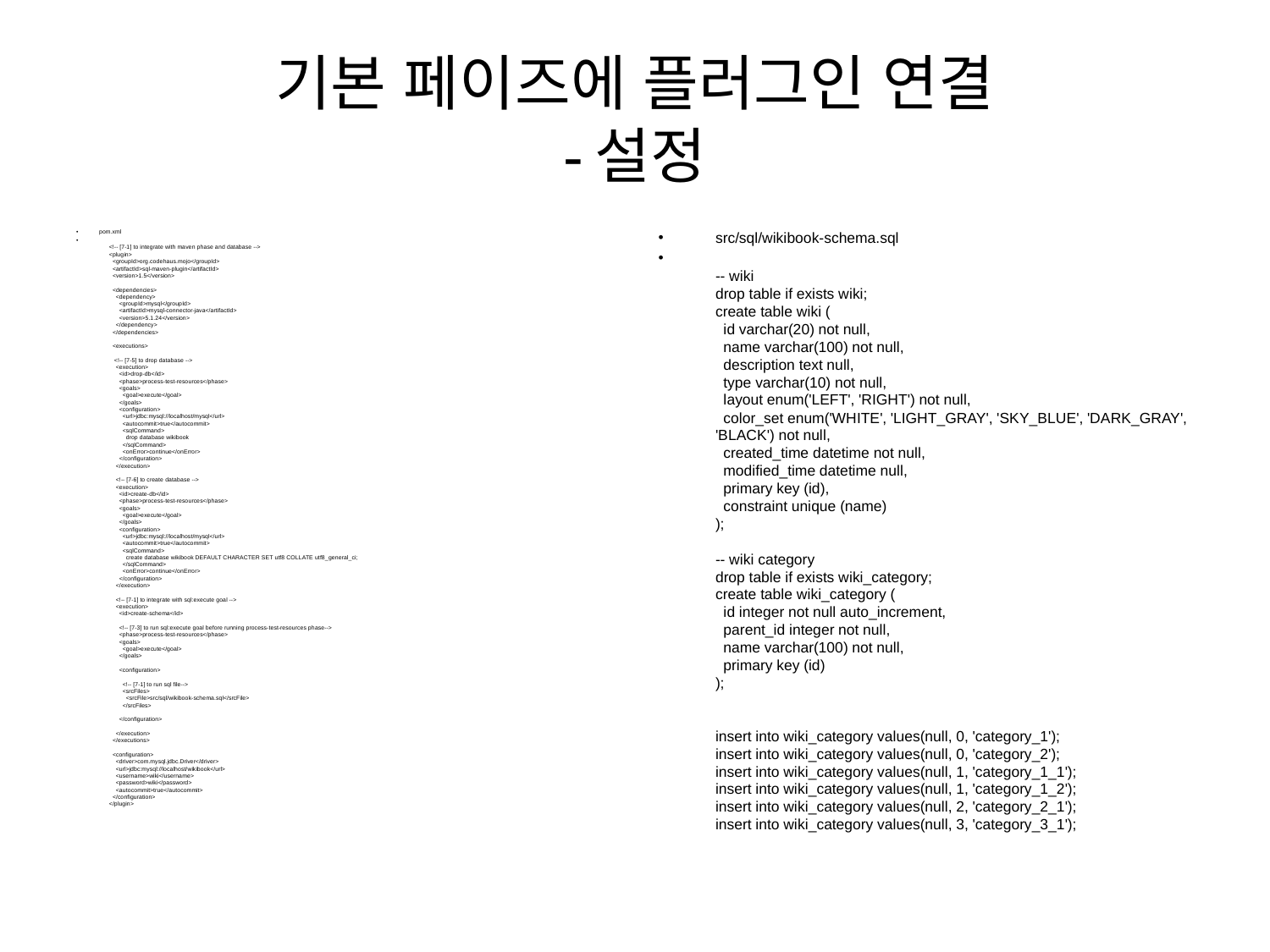

# 기본 페이즈에 플러그인 연결 -설정
pom.xml
      <!-- [7-1] to integrate with maven phase and database -->
      <plugin>
        <groupId>org.codehaus.mojo</groupId>
        <artifactId>sql-maven-plugin</artifactId>
        <version>1.5</version>
        <dependencies>
          <dependency>
            <groupId>mysql</groupId>
            <artifactId>mysql-connector-java</artifactId>
            <version>5.1.24</version>
          </dependency>
        </dependencies>
        <executions>
         <!-- [7-5] to drop database -->
          <execution>
            <id>drop-db</id>
            <phase>process-test-resources</phase>
            <goals>
              <goal>execute</goal>
            </goals>
            <configuration>
              <url>jdbc:mysql://localhost/mysql</url>
              <autocommit>true</autocommit>
              <sqlCommand>
                drop database wikibook
              </sqlCommand>
              <onError>continue</onError>
            </configuration>
          </execution>
          <!-- [7-6] to create database -->
          <execution>
            <id>create-db</id>
            <phase>process-test-resources</phase>
            <goals>
              <goal>execute</goal>
            </goals>
            <configuration>
              <url>jdbc:mysql://localhost/mysql</url>
              <autocommit>true</autocommit>
              <sqlCommand>
                create database wikibook DEFAULT CHARACTER SET utf8 COLLATE utf8_general_ci;
              </sqlCommand>
              <onError>continue</onError>
            </configuration>
          </execution>
          <!-- [7-1] to integrate with sql:execute goal -->
          <execution>
            <id>create-schema</id>
            <!-- [7-3] to run sql:execute goal before running process-test-resources phase-->
            <phase>process-test-resources</phase>
            <goals>
              <goal>execute</goal>
            </goals>
            <configuration>
              <!-- [7-1] to run sql file-->
              <srcFiles>
                <srcFile>src/sql/wikibook-schema.sql</srcFile>
              </srcFiles>
            </configuration>
          </execution>
        </executions>
        <configuration>
          <driver>com.mysql.jdbc.Driver</driver>
          <url>jdbc:mysql://localhost/wikibook</url>
          <username>wiki</username>
          <password>wiki</password>
          <autocommit>true</autocommit>
        </configuration>
      </plugin>
src/sql/wikibook-schema.sql
-- wiki
drop table if exists wiki;
create table wiki (
  id varchar(20) not null,
  name varchar(100) not null,
  description text null,
  type varchar(10) not null,
  layout enum('LEFT', 'RIGHT') not null,
  color_set enum('WHITE', 'LIGHT_GRAY', 'SKY_BLUE', 'DARK_GRAY', 'BLACK') not null,
  created_time datetime not null,
  modified_time datetime null,
  primary key (id),
  constraint unique (name)
);
-- wiki category
drop table if exists wiki_category;
create table wiki_category (
  id integer not null auto_increment,
  parent_id integer not null,
  name varchar(100) not null,
  primary key (id)
);
insert into wiki_category values(null, 0, 'category_1');
insert into wiki_category values(null, 0, 'category_2');
insert into wiki_category values(null, 1, 'category_1_1');
insert into wiki_category values(null, 1, 'category_1_2');
insert into wiki_category values(null, 2, 'category_2_1');
insert into wiki_category values(null, 3, 'category_3_1');